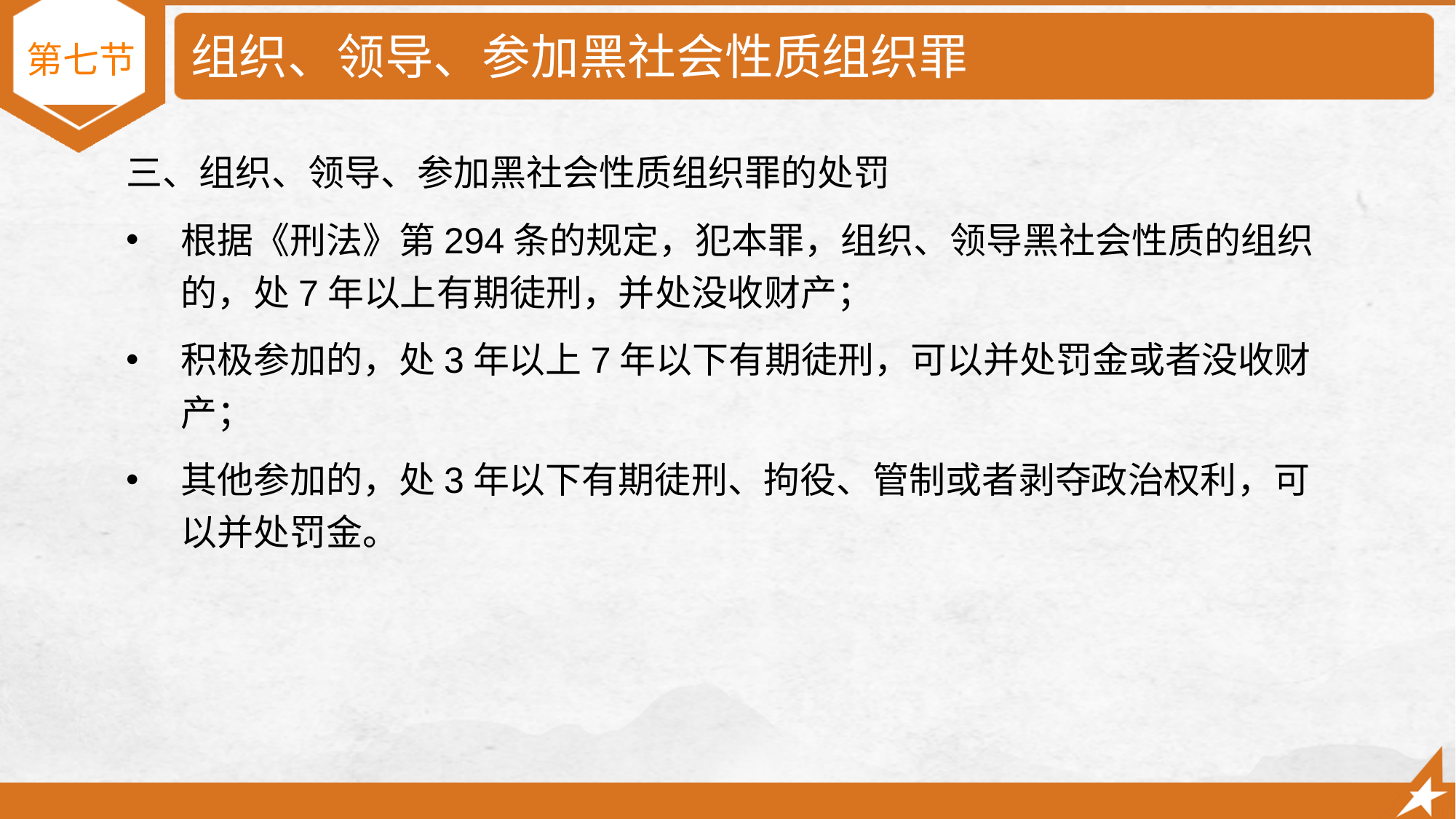

# 组织、领导、参加黑社会性质组织罪
第七节
三、组织、领导、参加黑社会性质组织罪的处罚
根据《刑法》第294条的规定，犯本罪，组织、领导黑社会性质的组织的，处7年以上有期徒刑，并处没收财产；
积极参加的，处3年以上7年以下有期徒刑，可以并处罚金或者没收财产；
其他参加的，处3年以下有期徒刑、拘役、管制或者剥夺政治权利，可以并处罚金。